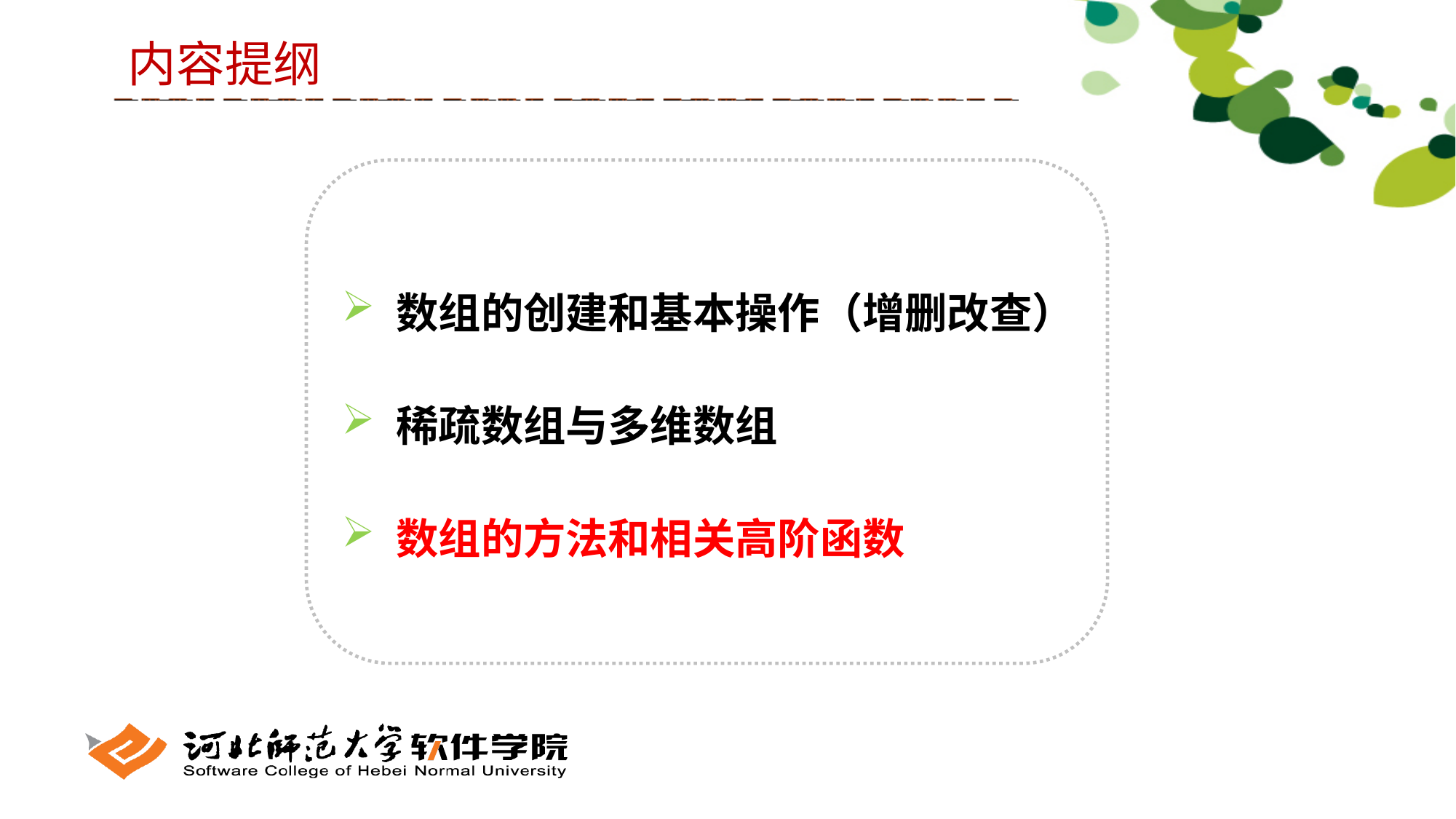

内容提纲
数组的创建和基本操作（增删改查）
稀疏数组与多维数组
数组的方法和相关高阶函数